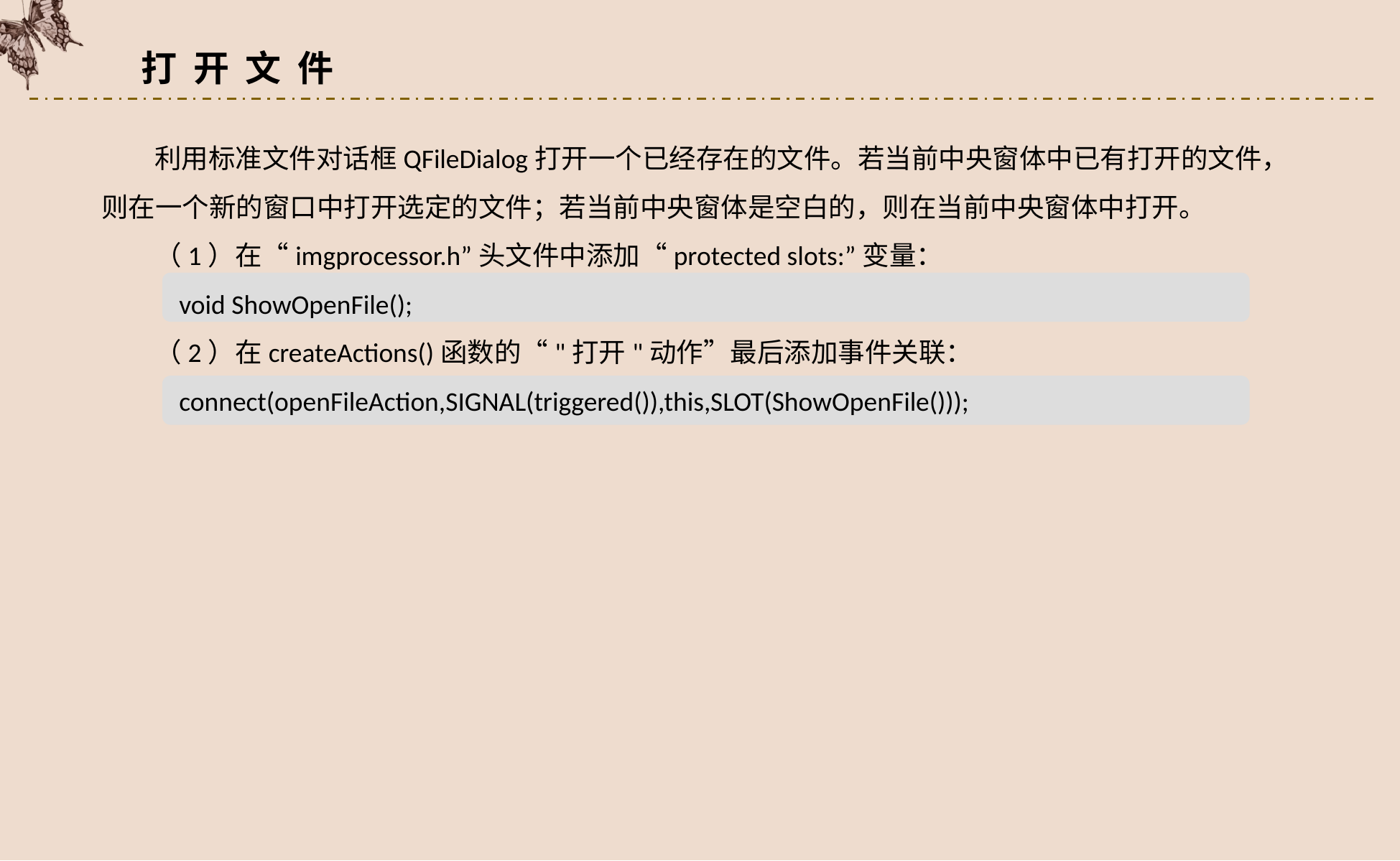

打  开  文  件
利用标准文件对话框QFileDialog打开一个已经存在的文件。若当前中央窗体中已有打开的文件，则在一个新的窗口中打开选定的文件；若当前中央窗体是空白的，则在当前中央窗体中打开。
（1）在“imgprocessor.h”头文件中添加“protected slots:”变量：
    void ShowOpenFile();
（2）在createActions()函数的“"打开"动作”最后添加事件关联：
    connect(openFileAction,SIGNAL(triggered()),this,SLOT(ShowOpenFile()));